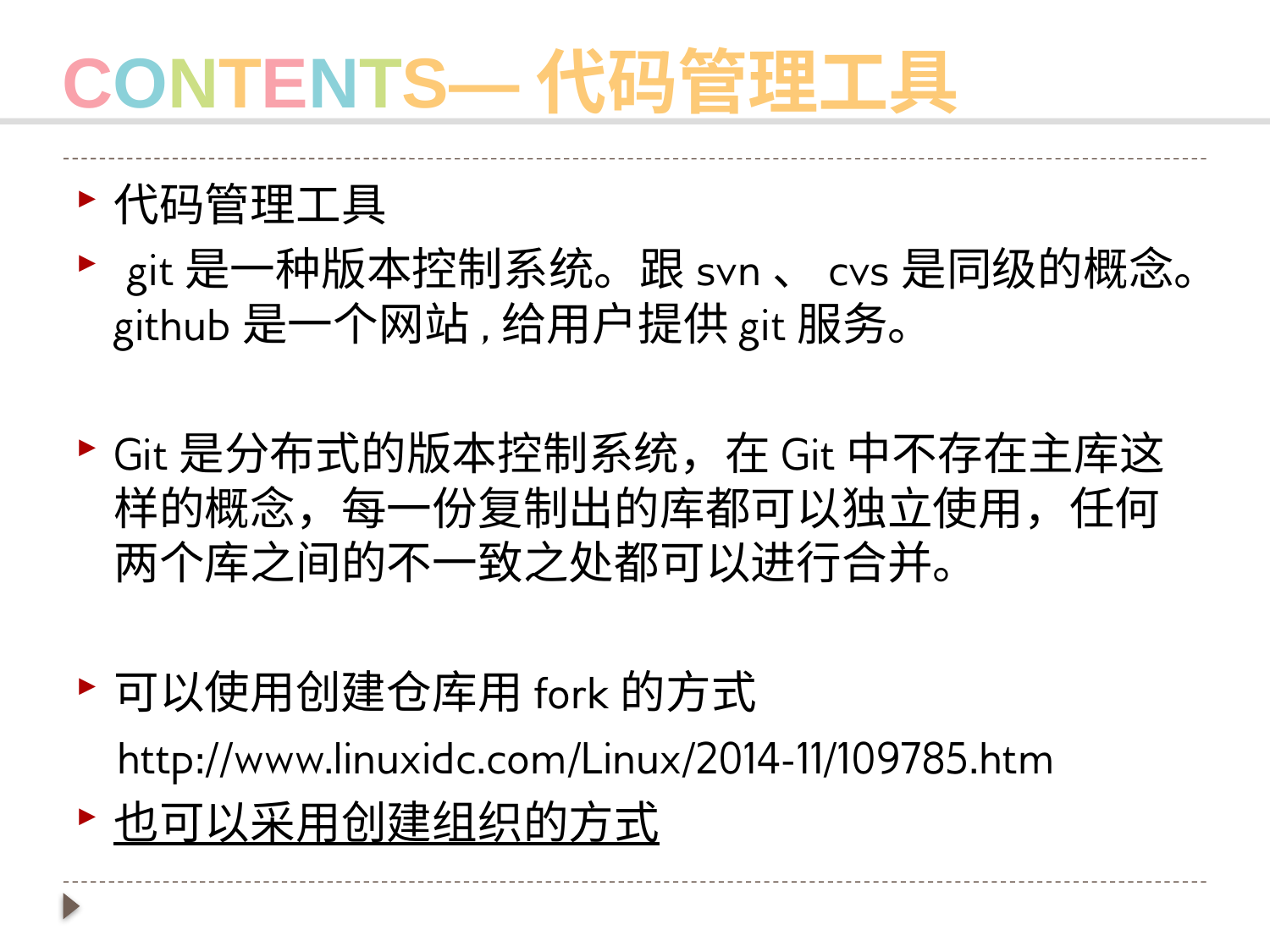

CONTENTS—代码管理工具

代码管理工具
 git是一种版本控制系统。跟svn、cvs是同级的概念。github是一个网站,给用户提供git服务。

Git是分布式的版本控制系统，在Git中不存在主库这样的概念，每一份复制出的库都可以独立使用，任何两个库之间的不一致之处都可以进行合并。

可以使用创建仓库用fork的方式
   http://www.linuxidc.com/Linux/2014-11/109785.htm
也可以采用创建组织的方式